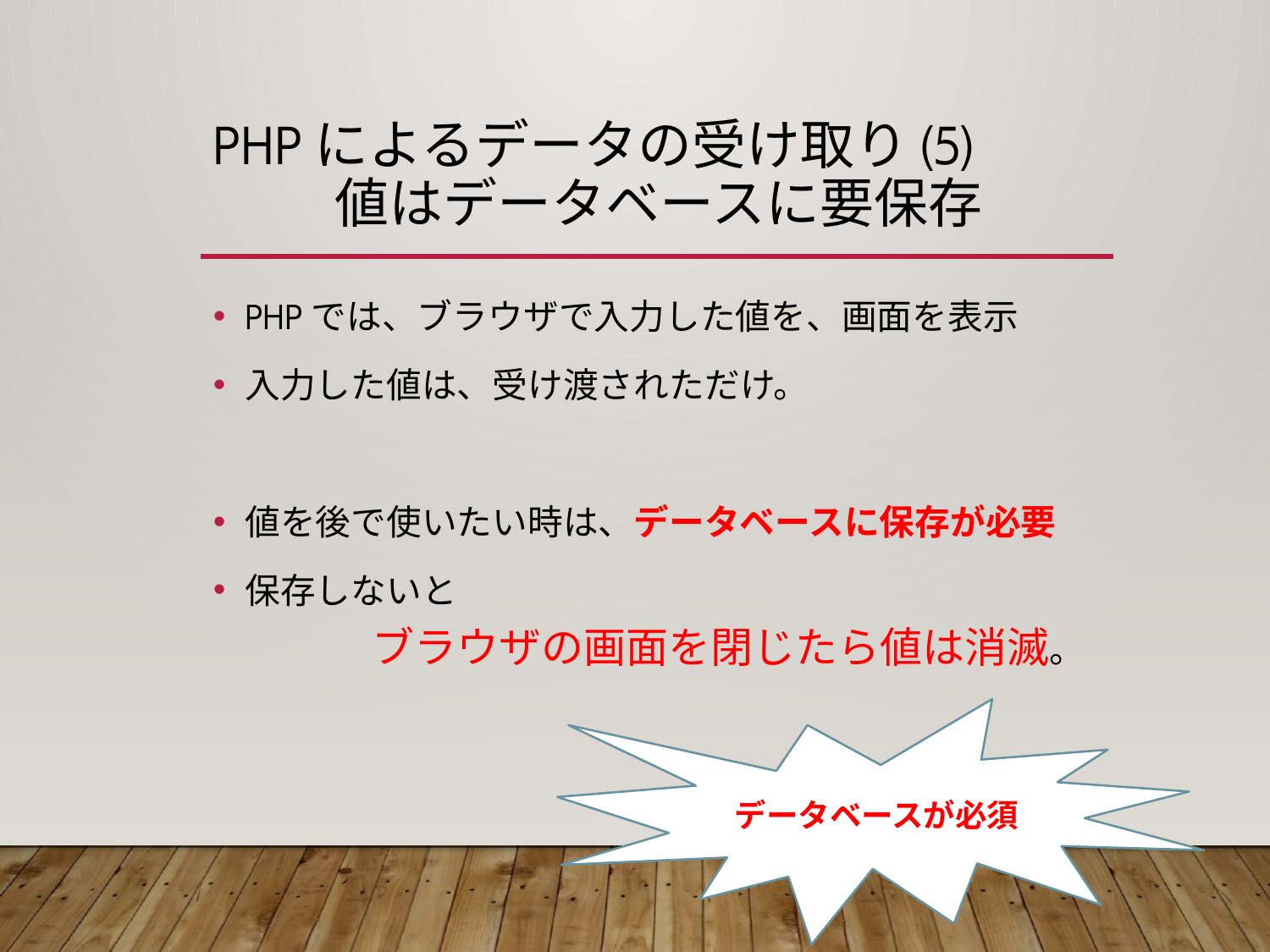

# PHPによるデータの受け取り(5) 値はデータベースに要保存
PHPでは、ブラウザで入力した値を、画面を表示
入力した値は、受け渡されただけ。

値を後で使いたい時は、データベースに保存が必要
保存しないと
	ブラウザの画面を閉じたら値は消滅。
データベースが必須